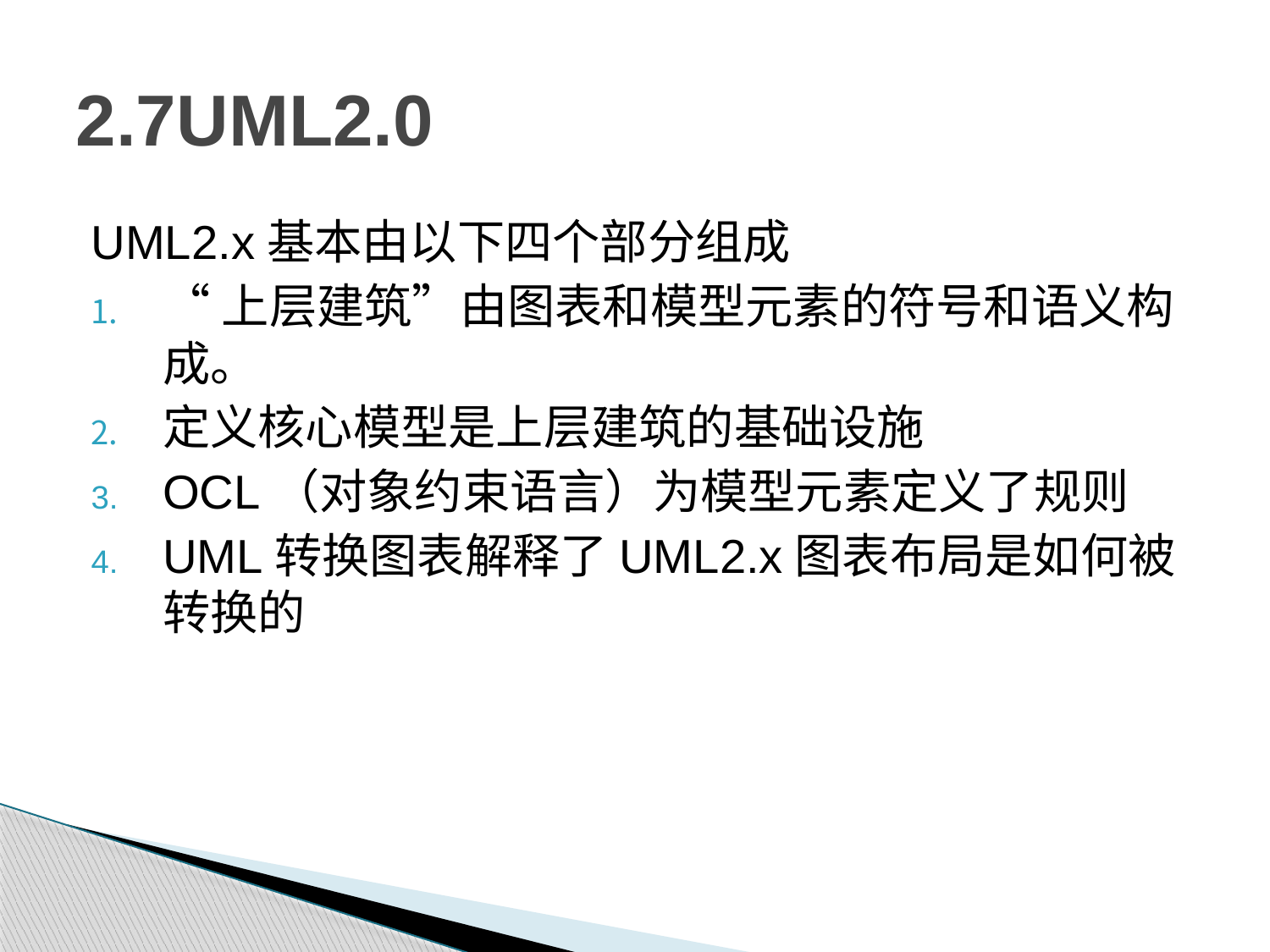

# 2.7UML2.0
UML2.x基本由以下四个部分组成
“上层建筑”由图表和模型元素的符号和语义构成。
定义核心模型是上层建筑的基础设施
OCL（对象约束语言）为模型元素定义了规则
UML转换图表解释了UML2.x图表布局是如何被转换的